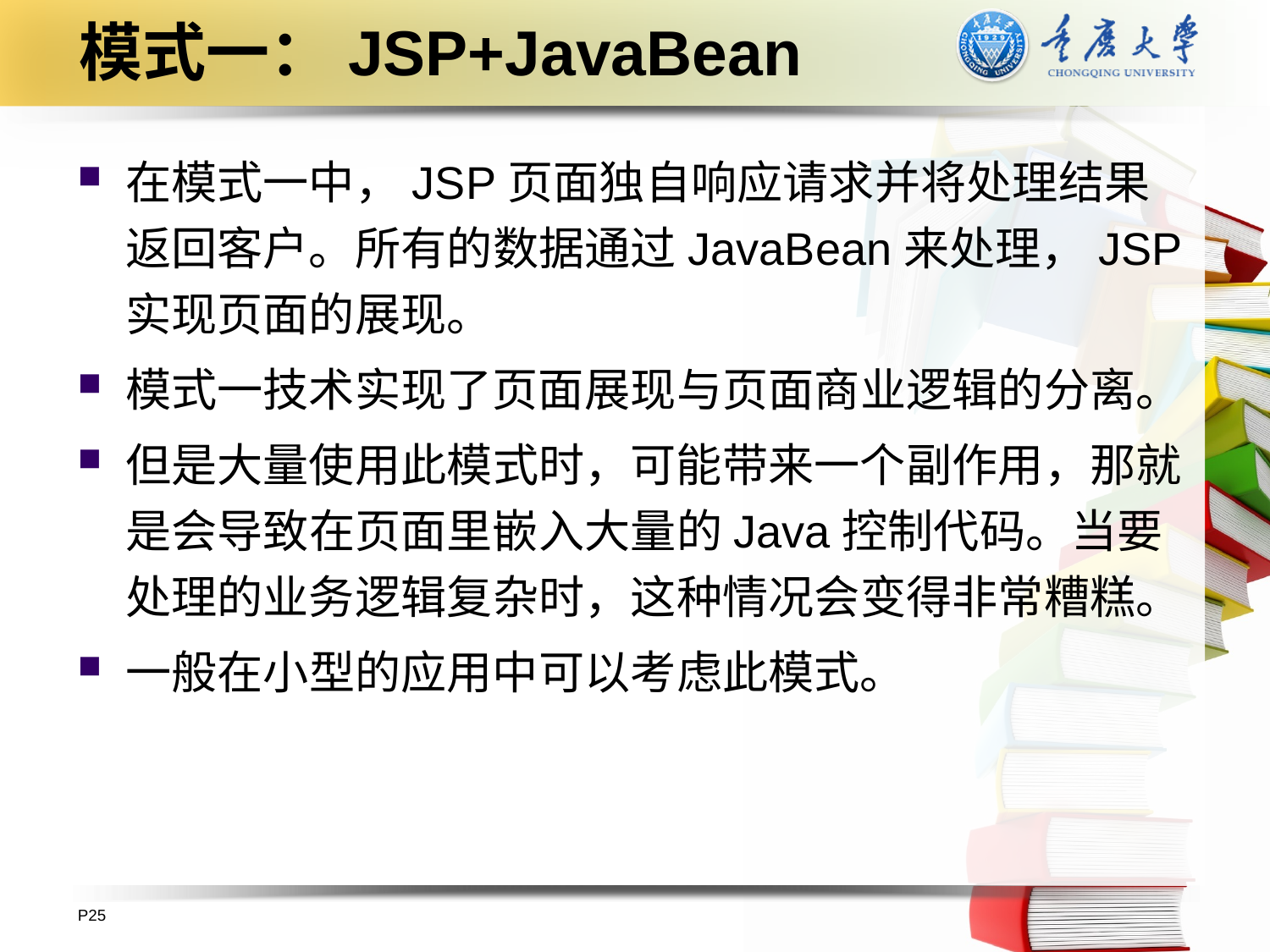

# 模式一：JSP+JavaBean
在模式一中，JSP页面独自响应请求并将处理结果返回客户。所有的数据通过JavaBean来处理，JSP实现页面的展现。
模式一技术实现了页面展现与页面商业逻辑的分离。
但是大量使用此模式时，可能带来一个副作用，那就是会导致在页面里嵌入大量的Java控制代码。当要处理的业务逻辑复杂时，这种情况会变得非常糟糕。
一般在小型的应用中可以考虑此模式。
P25